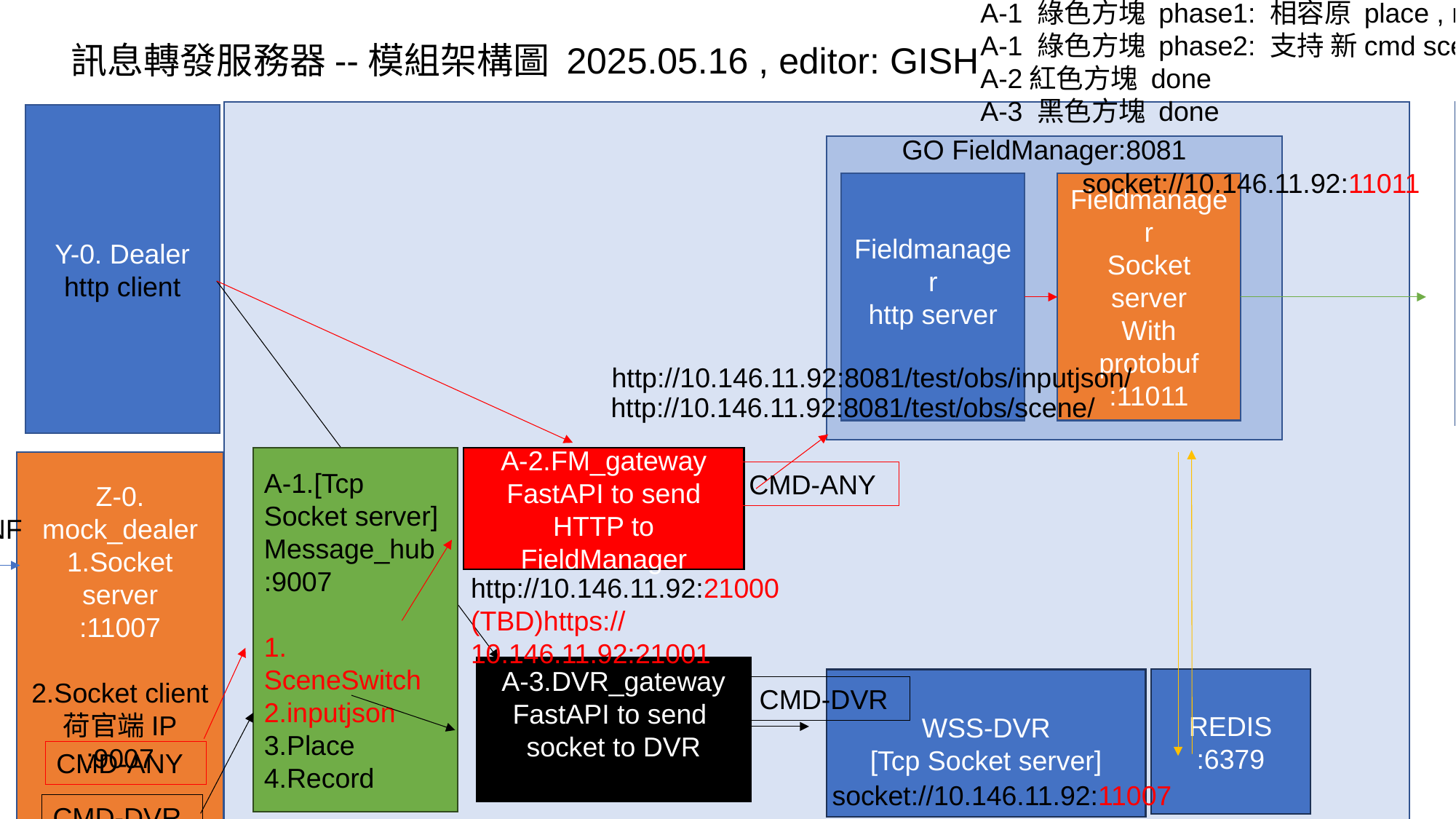

A-1 綠色方塊 phase1: 相容原 place , record
A-1 綠色方塊 phase2: 支持 新cmd scene , inputjason
A-2紅色方塊 done
A-3 黑色方塊 done
# 訊息轉發服務器--模組架構圖 2025.05.16 , editor: GISH

OBS-
(push stream)
Socket-client
With protobuf
:11011
Y-0. Dealer
http client
GO FieldManager:8081

socket://10.146.11.92:11011
Fieldmanager
Socket server
With protobuf
:11011
Fieldmanager
http server

http://10.146.11.92:8081/test/obs/inputjson/
http://10.146.11.92:8081/test/obs/scene/
A-1.[Tcp Socket server]
Message_hub
:9007

1. SceneSwitch
2.inputjson
3.Place
4.Record
A-2.FM_gateway
FastAPI to send HTTP to FieldManager
Z-0. mock_dealer
1.Socket server
:11007

2.Socket client
荷官端IP
:9007

CMD-ANY
CMD-INF
INF-Detecter
socket client
:11007

http://10.146.11.92:21000
(TBD)https://10.146.11.92:21001

A-3.DVR_gateway
FastAPI to send
socket to DVR

WSS-DVR
[Tcp Socket server]
REDIS
:6379
CMD-DVR
CMD-ANY
socket://10.146.11.92:11007
CMD-DVR
http://10.146.11.92:18080/record/
https://10.146.11.92:18081/record/